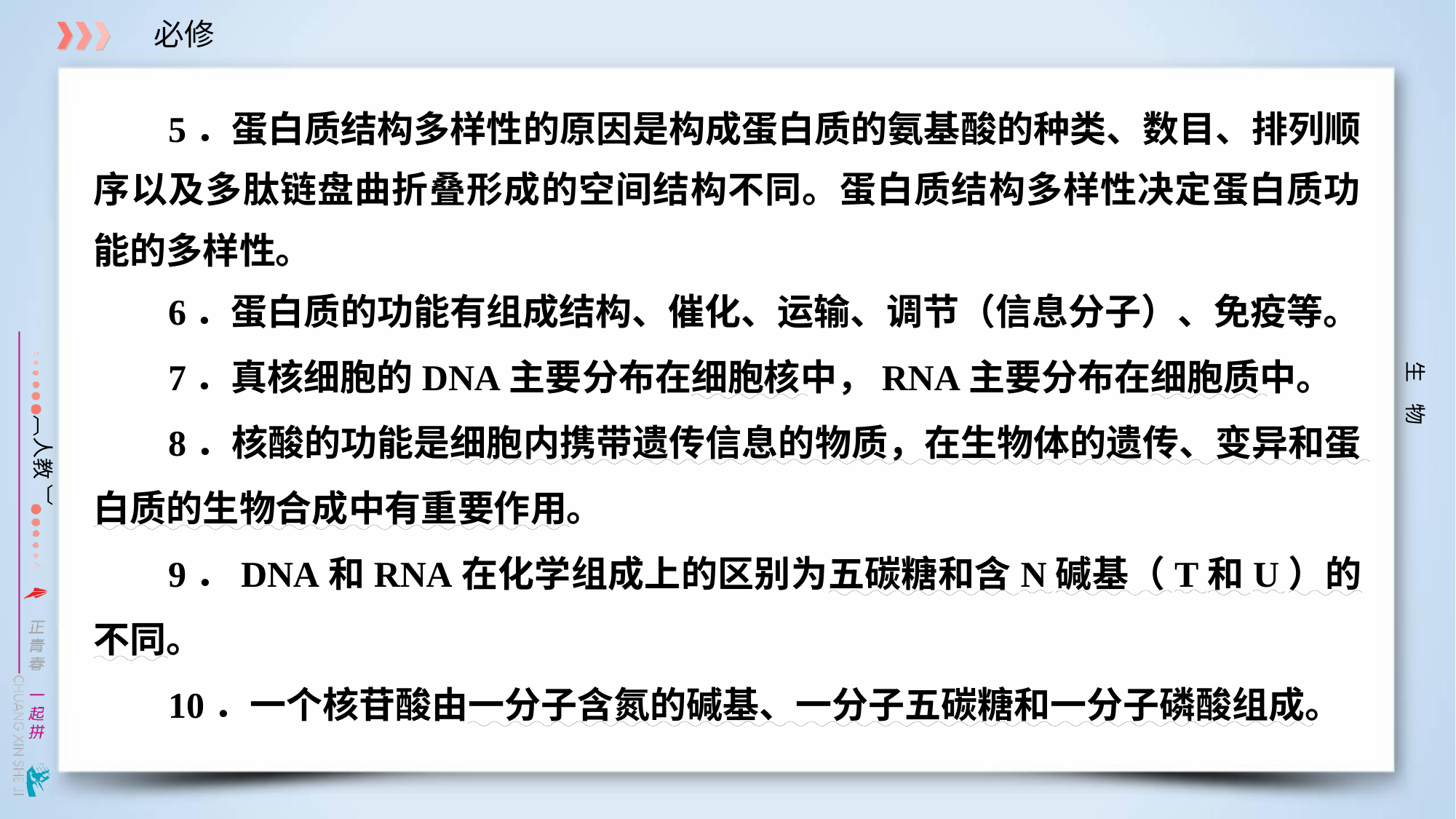

5．蛋白质结构多样性的原因是构成蛋白质的氨基酸的种类、数目、排列顺序以及多肽链盘曲折叠形成的空间结构不同。蛋白质结构多样性决定蛋白质功能的多样性。
6．蛋白质的功能有组成结构、催化、运输、调节（信息分子）、免疫等。
7．真核细胞的DNA主要分布在细胞核中，RNA主要分布在细胞质中。
8．核酸的功能是细胞内携带遗传信息的物质，在生物体的遗传、变异和蛋白质的生物合成中有重要作用。
9．DNA和RNA在化学组成上的区别为五碳糖和含N碱基（T和U）的不同。
10．一个核苷酸由一分子含氮的碱基、一分子五碳糖和一分子磷酸组成。